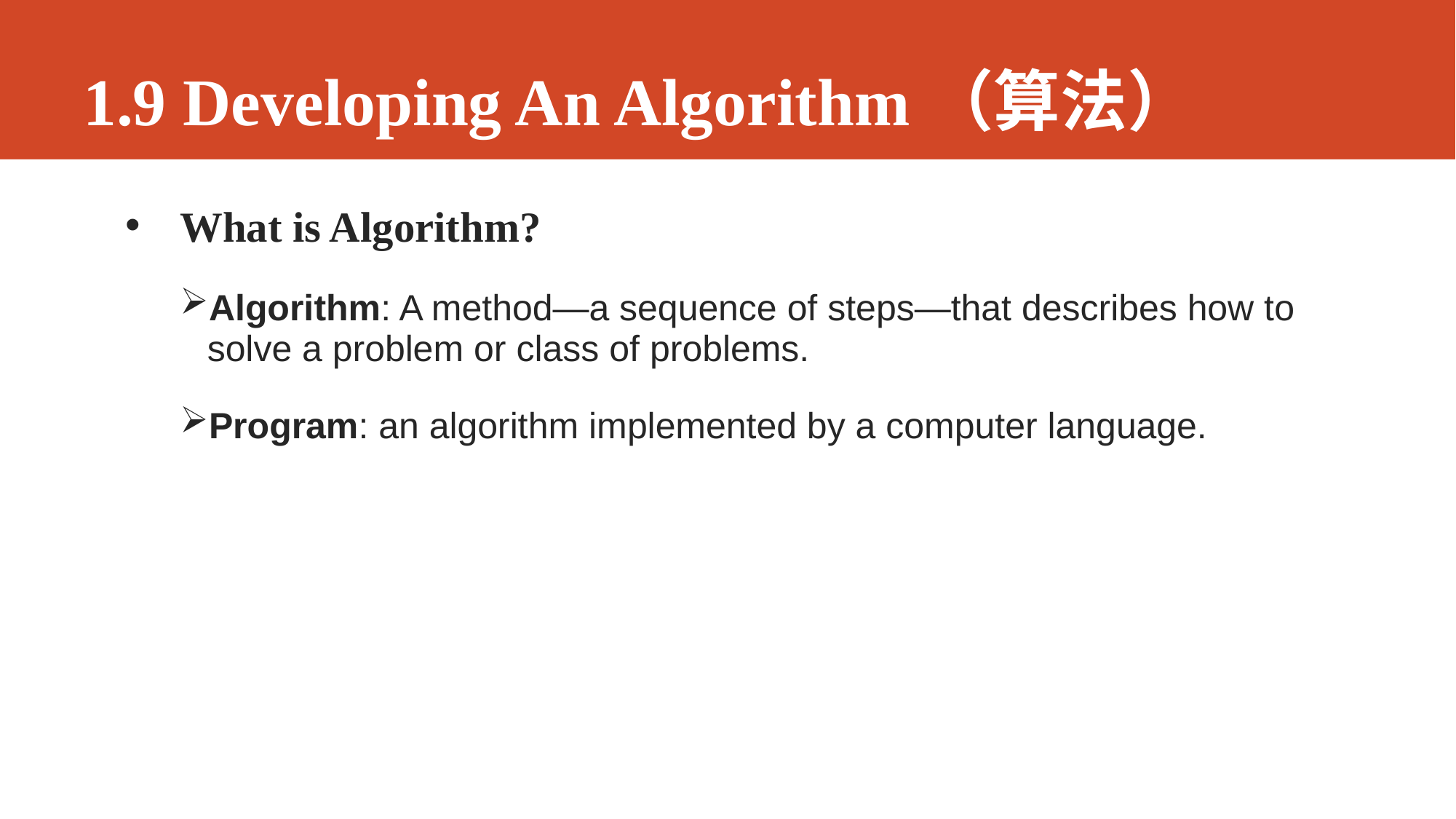

# 1.9 Developing An Algorithm（算法）
What is Algorithm?
Algorithm: A method—a sequence of steps—that describes how to solve a problem or class of problems.
Program: an algorithm implemented by a computer language.